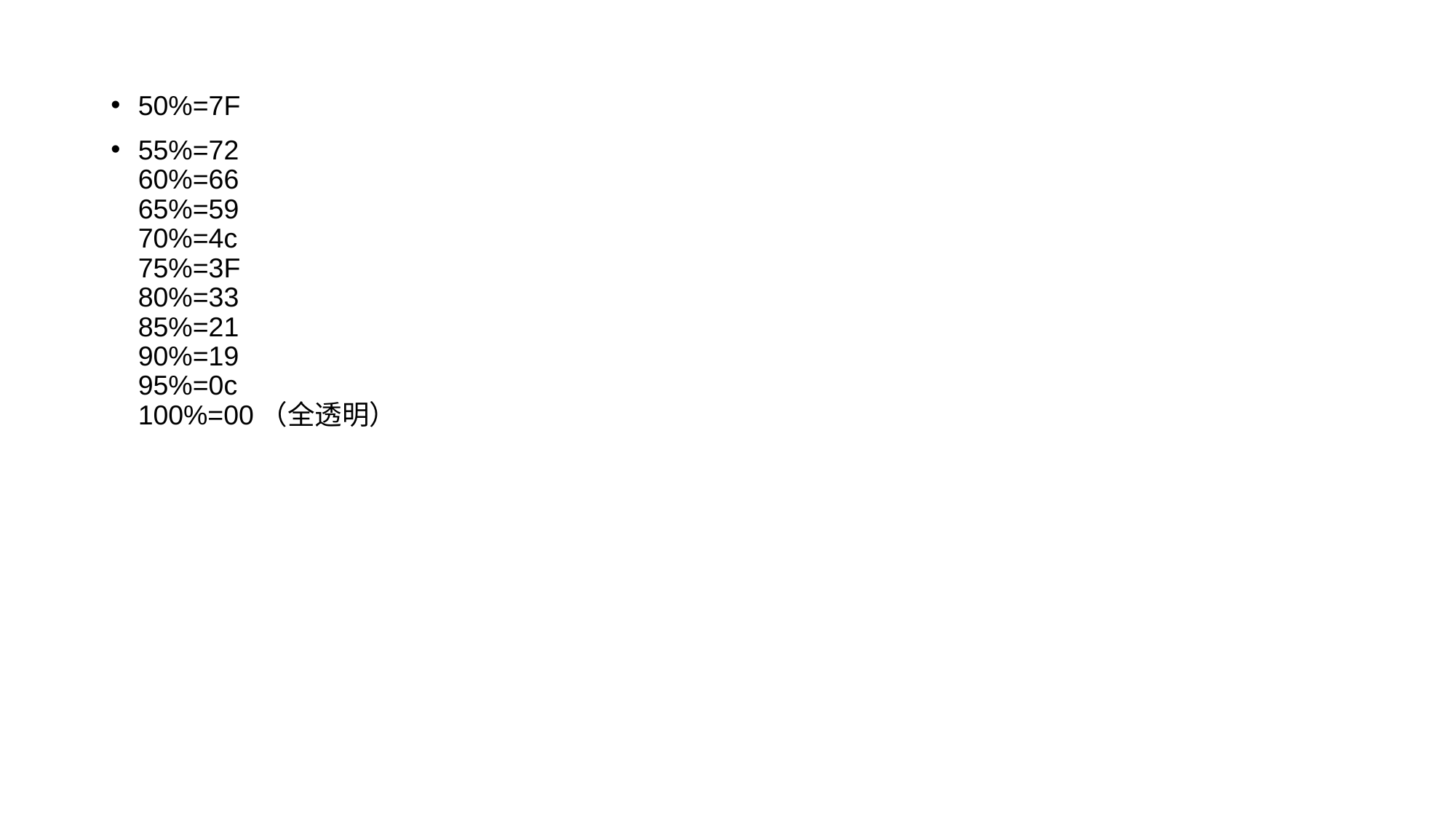

50%=7F
55%=72
60%=66
65%=59
70%=4c
75%=3F
80%=33
85%=21
90%=19
95%=0c
100%=00（全透明）